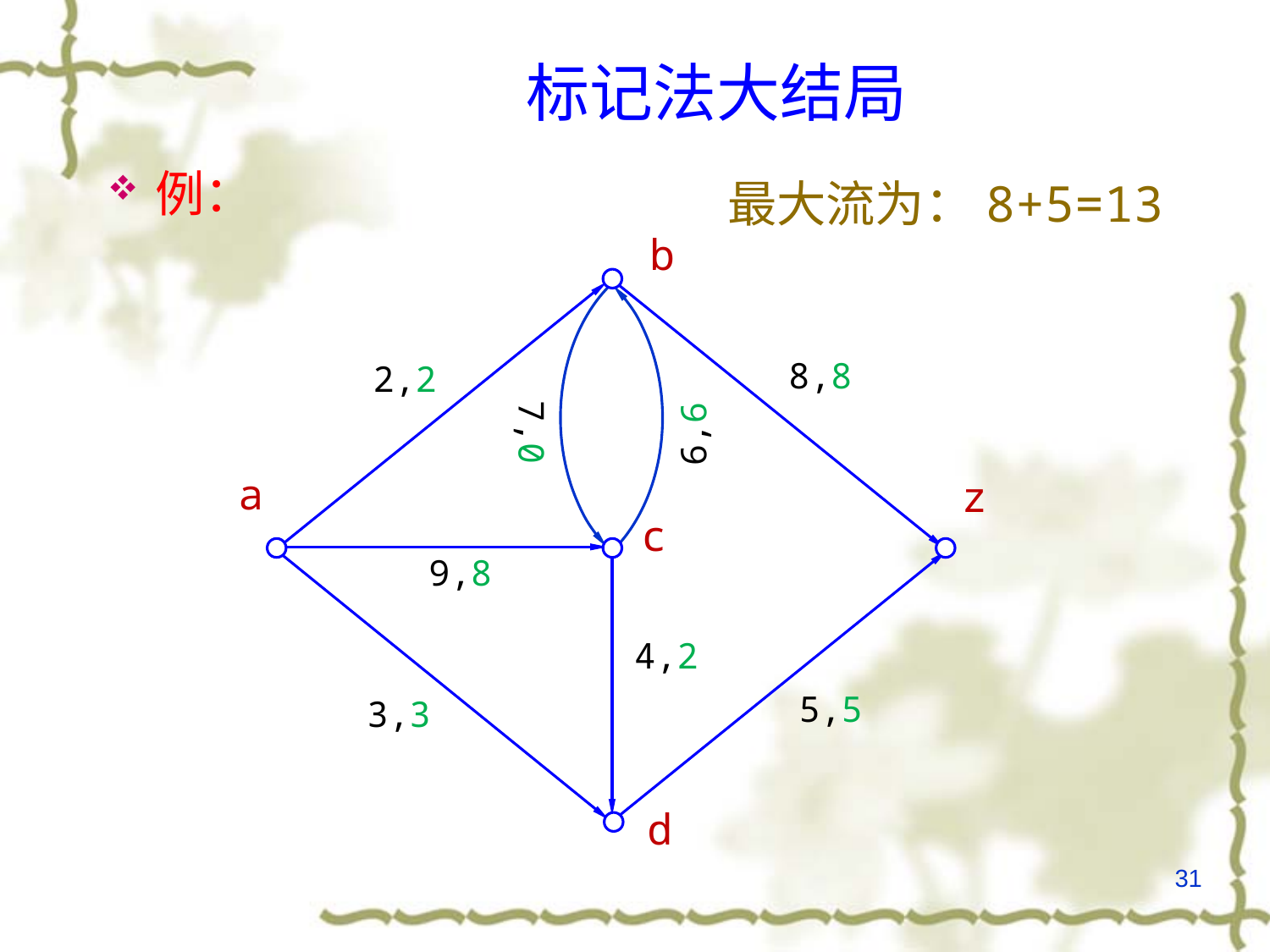

# 标记法大结局
例：
最大流为：8+5=13
b

8,8
2,2
7,0
6,6
a
z
c
9,8

4,2
5,5
3,3
d

31